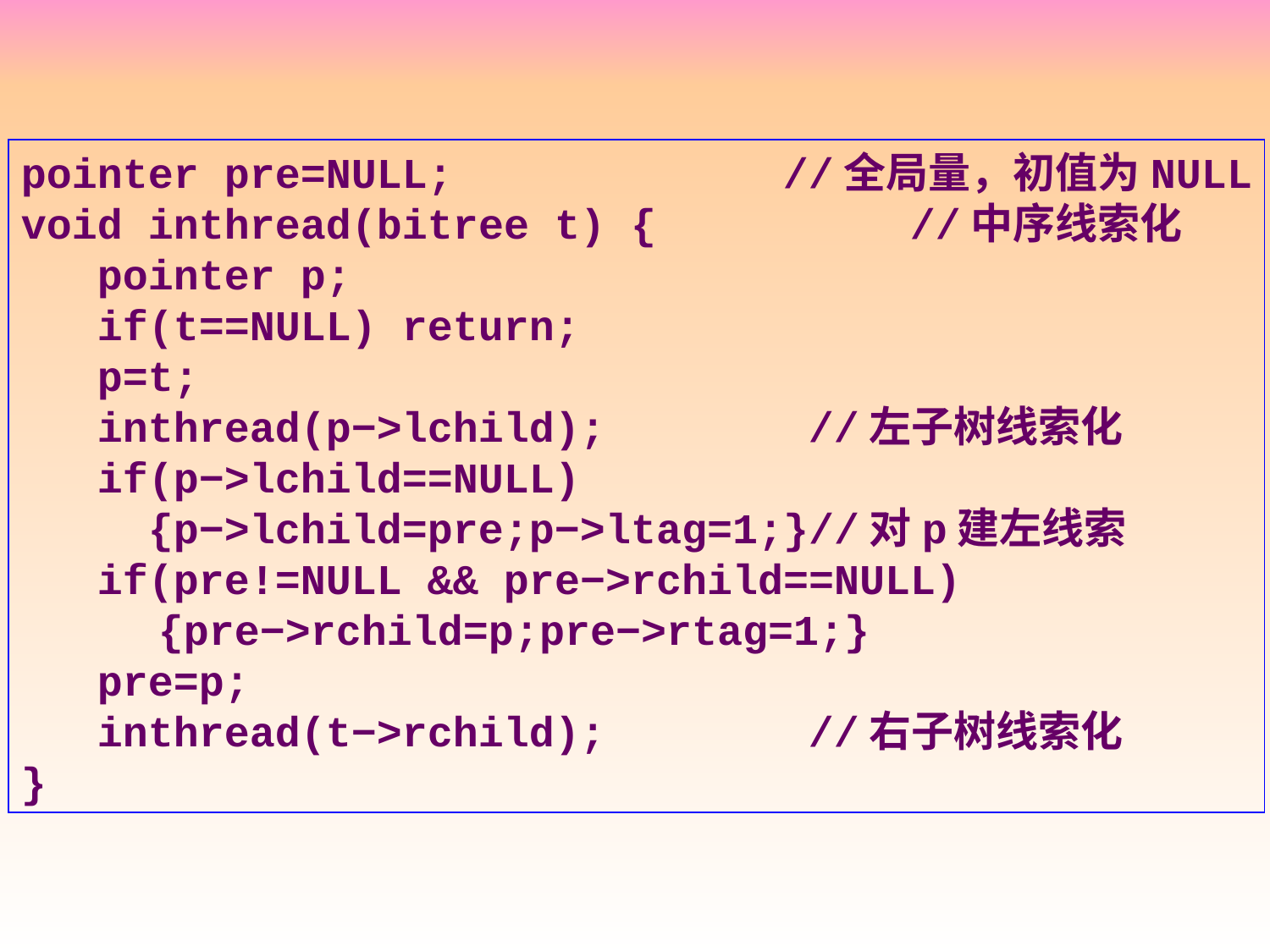

pointer pre=NULL;		     //全局量，初值为NULL
void inthread(bitree t) {		//中序线索化
   pointer p;
   if(t==NULL) return;
   p=t;
   inthread(p−>lchild);		 //左子树线索化
   if(p−>lchild==NULL)
     {p−>lchild=pre;p−>ltag=1;}//对p建左线索
   if(pre!=NULL && pre−>rchild==NULL)
　　　{pre−>rchild=p;pre−>rtag=1;}
   pre=p;
   inthread(t−>rchild);		 //右子树线索化
}